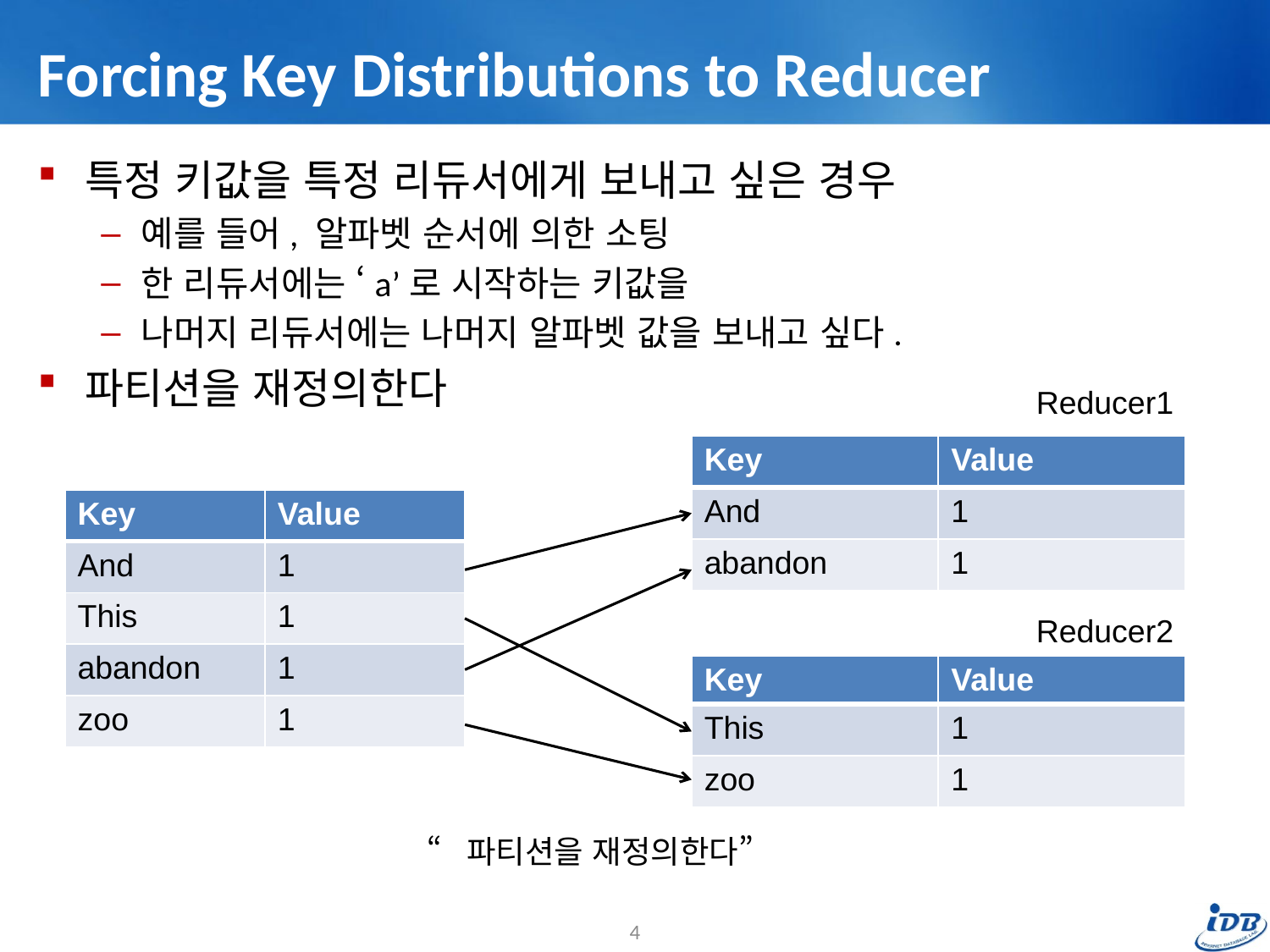

# Forcing Key Distributions to Reducer
특정 키값을 특정 리듀서에게 보내고 싶은 경우
예를 들어, 알파벳 순서에 의한 소팅
한 리듀서에는 ‘a’로 시작하는 키값을
나머지 리듀서에는 나머지 알파벳 값을 보내고 싶다.
파티션을 재정의한다
Reducer1
| Key | Value |
| --- | --- |
| And | 1 |
| abandon | 1 |
| Key | Value |
| --- | --- |
| And | 1 |
| This | 1 |
| abandon | 1 |
| zoo | 1 |
Reducer2
| Key | Value |
| --- | --- |
| This | 1 |
| zoo | 1 |
“파티션을 재정의한다”
4